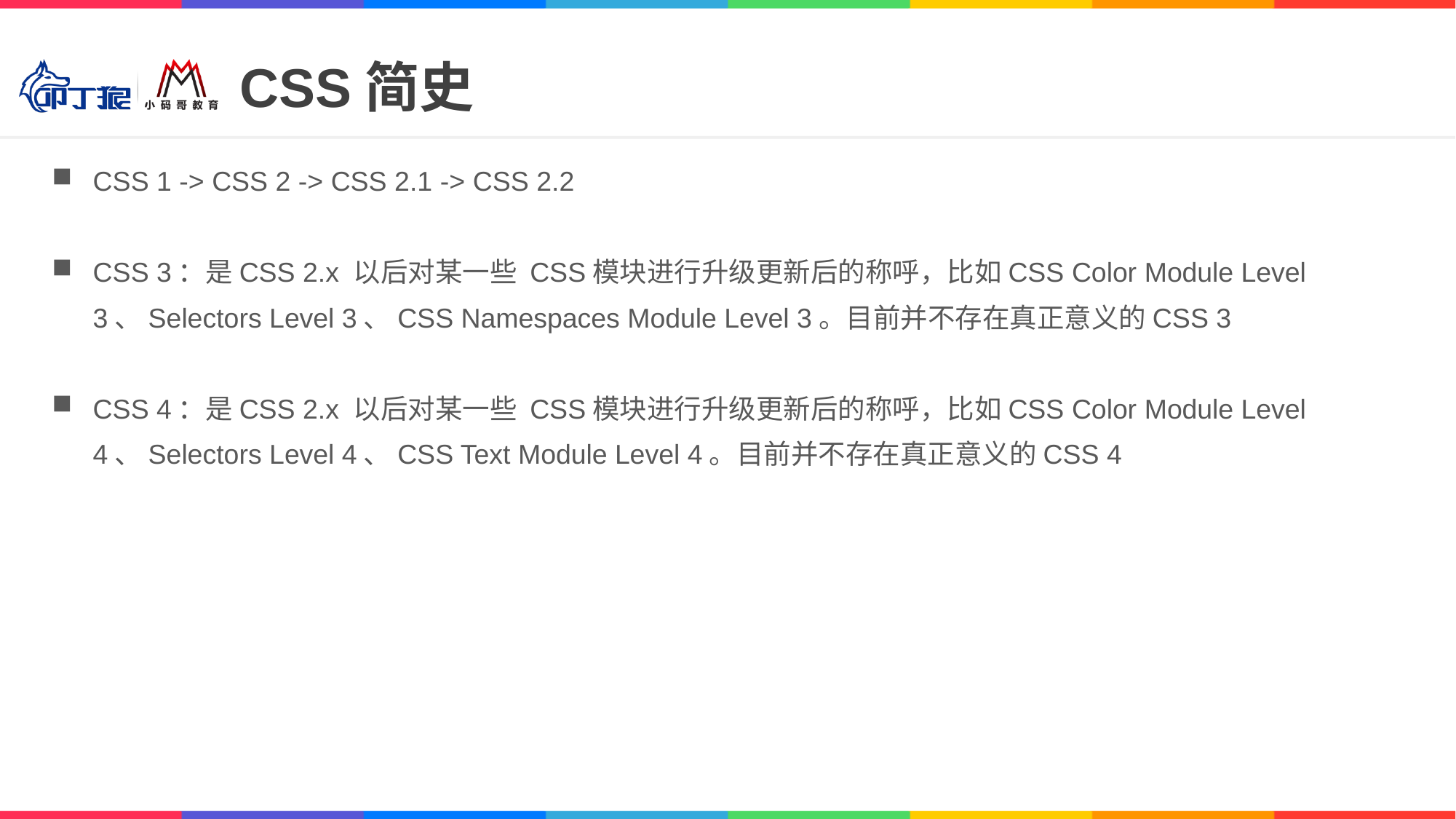

# CSS简史
CSS 1 -> CSS 2 -> CSS 2.1 -> CSS 2.2

CSS 3：是CSS 2.x 以后对某一些 CSS模块进行升级更新后的称呼，比如CSS Color Module Level 3、Selectors Level 3、CSS Namespaces Module Level 3。目前并不存在真正意义的CSS 3

CSS 4：是CSS 2.x 以后对某一些 CSS模块进行升级更新后的称呼，比如CSS Color Module Level 4、Selectors Level 4、CSS Text Module Level 4。目前并不存在真正意义的CSS 4